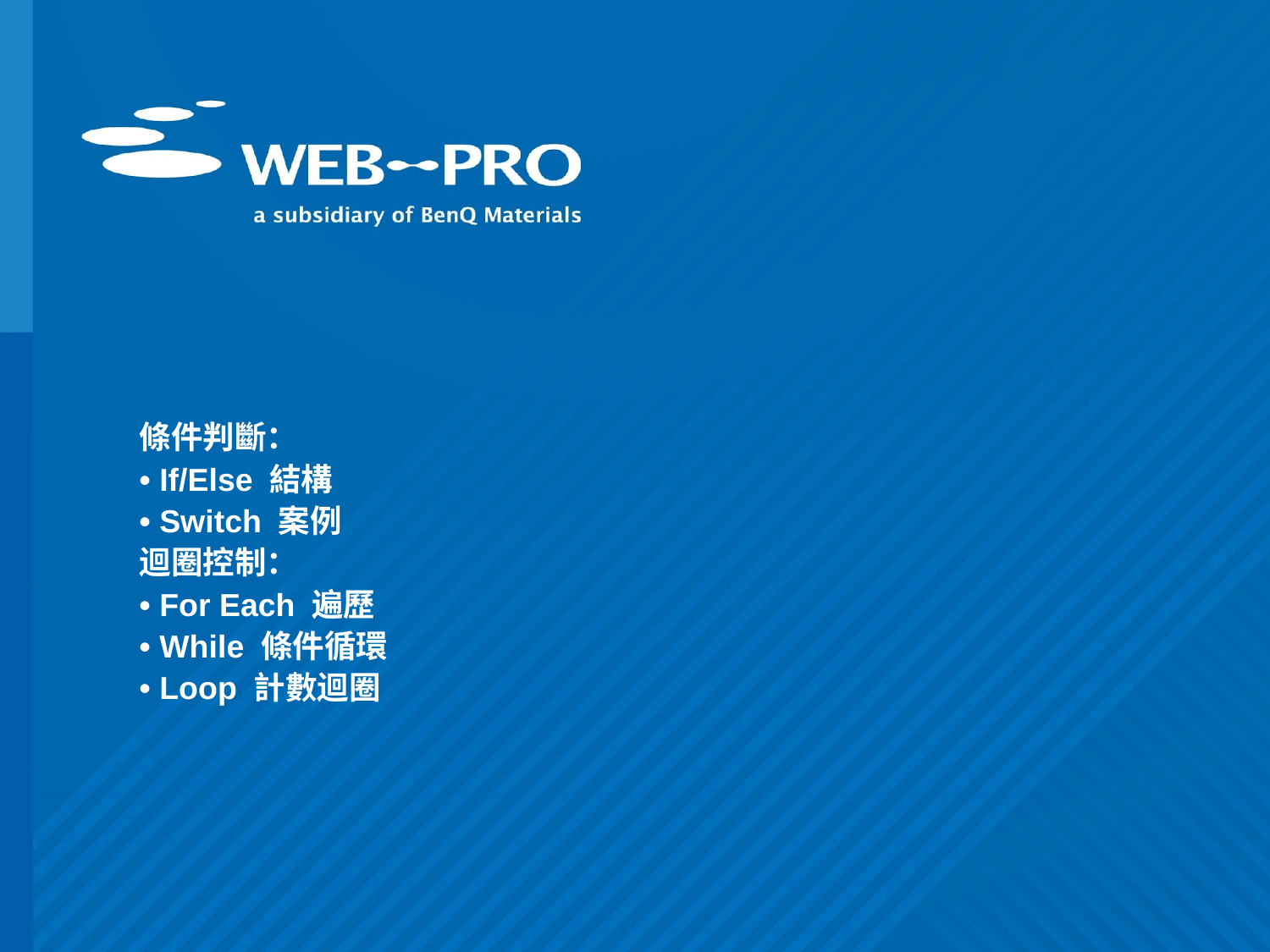

條件判斷：
• If/Else 結構
• Switch 案例
迴圈控制：
• For Each 遍歷
• While 條件循環
• Loop 計數迴圈